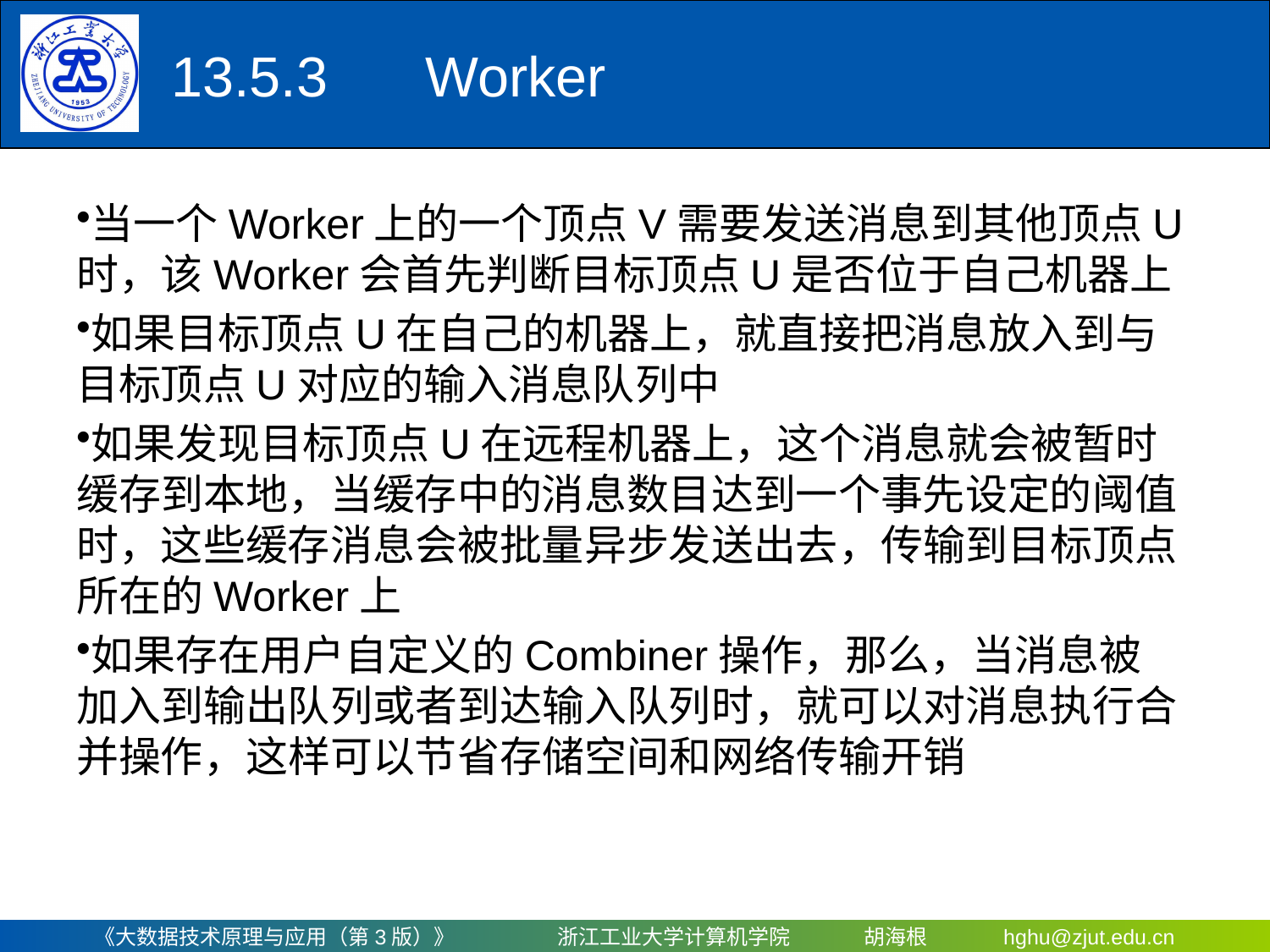

13.5.3	Worker
# 当一个Worker上的一个顶点V需要发送消息到其他顶点U时，该Worker会首先判断目标顶点U是否位于自己机器上
如果目标顶点U在自己的机器上，就直接把消息放入到与目标顶点U对应的输入消息队列中
如果发现目标顶点U在远程机器上，这个消息就会被暂时缓存到本地，当缓存中的消息数目达到一个事先设定的阈值时，这些缓存消息会被批量异步发送出去，传输到目标顶点所在的Worker上
如果存在用户自定义的Combiner操作，那么，当消息被加入到输出队列或者到达输入队列时，就可以对消息执行合并操作，这样可以节省存储空间和网络传输开销